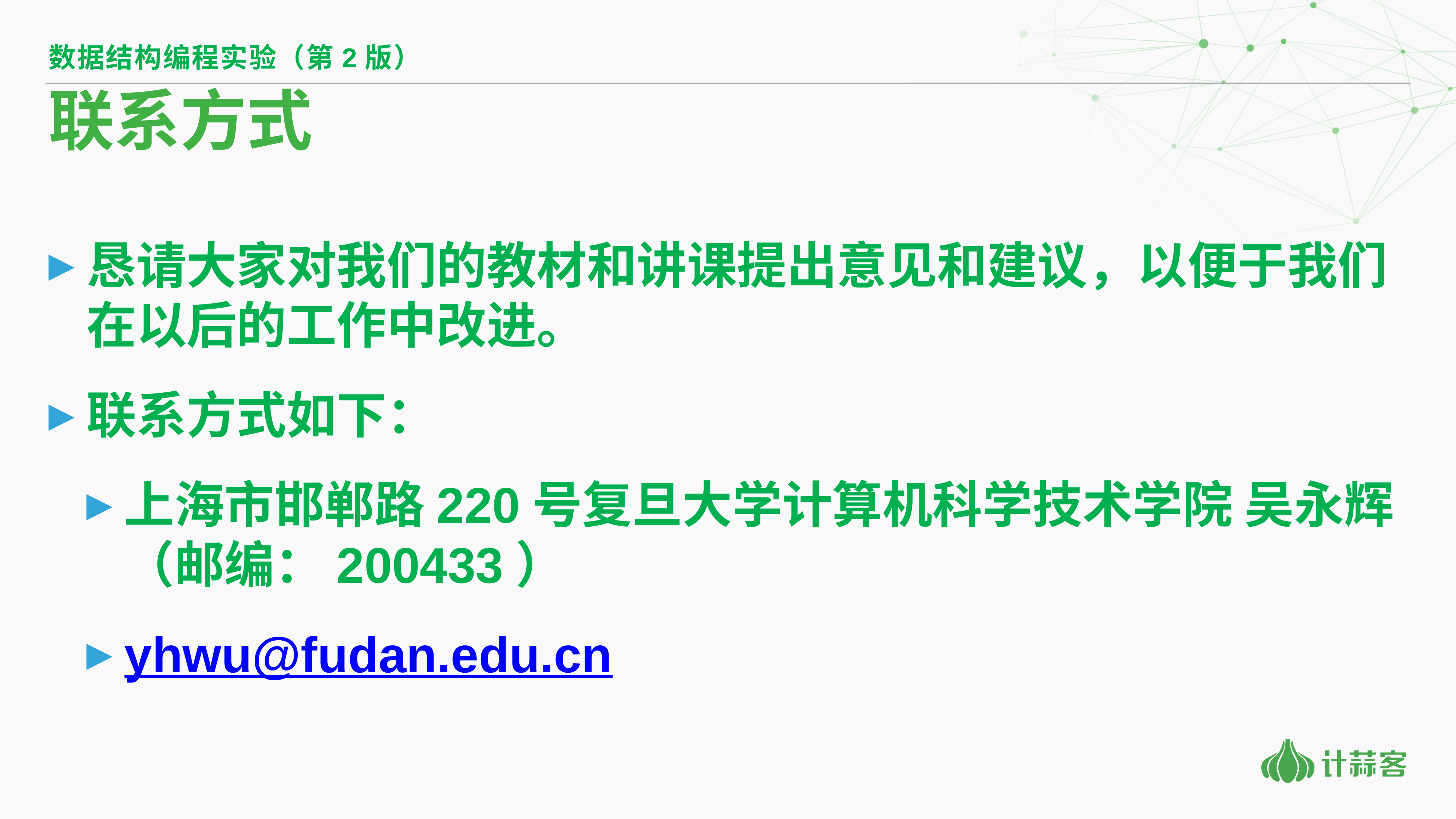

数据结构编程实验（第2版）
# 联系方式
恳请大家对我们的教材和讲课提出意见和建议，以便于我们在以后的工作中改进。
联系方式如下：
上海市邯郸路220号复旦大学计算机科学技术学院 吴永辉 （邮编：200433）
yhwu@fudan.edu.cn